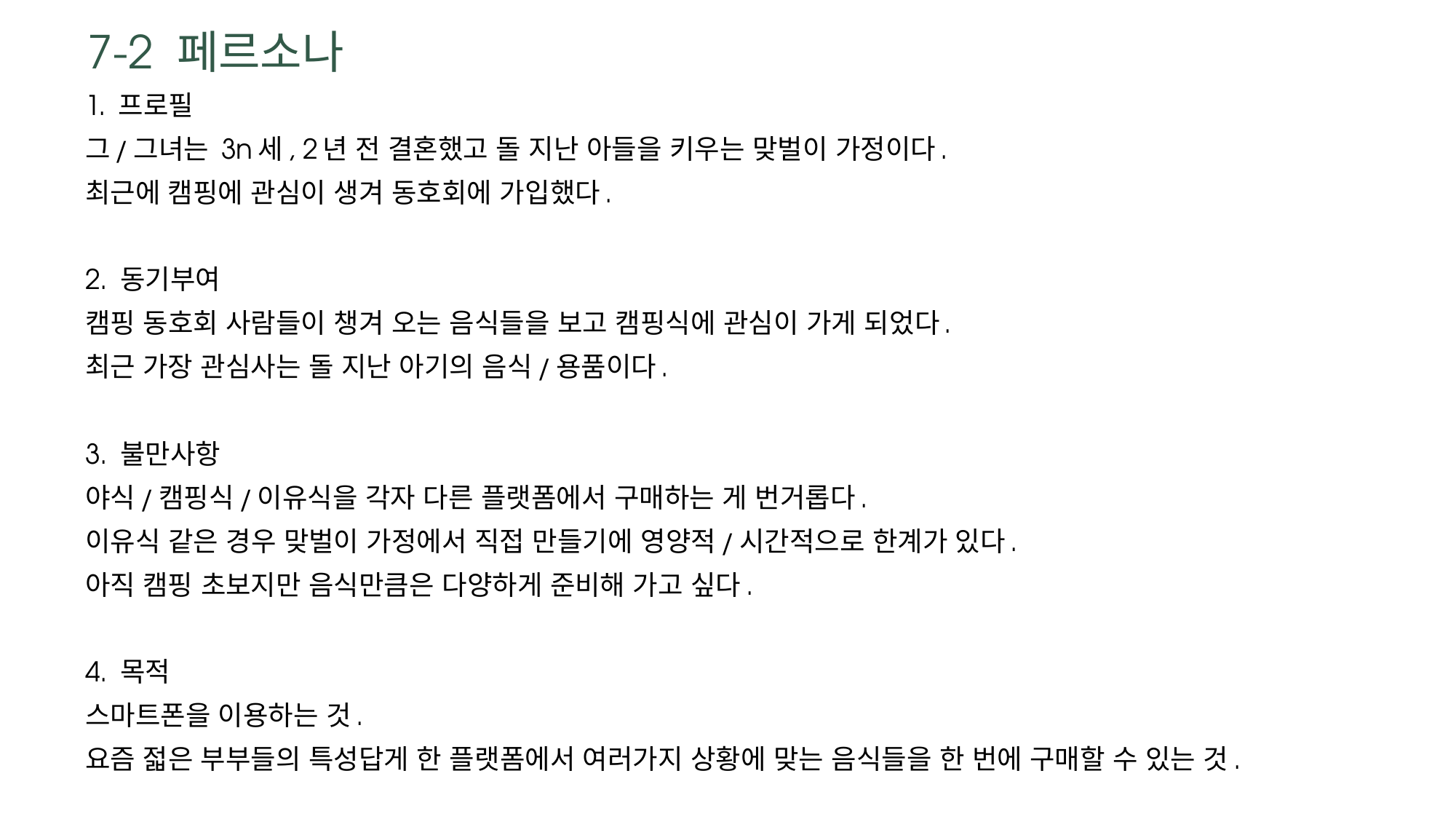

# 7-2 페르소나
1. 프로필
그/그녀는 3n세, 2년 전 결혼했고 돌 지난 아들을 키우는 맞벌이 가정이다.
최근에 캠핑에 관심이 생겨 동호회에 가입했다.

2. 동기부여
캠핑 동호회 사람들이 챙겨 오는 음식들을 보고 캠핑식에 관심이 가게 되었다.
최근 가장 관심사는 돌 지난 아기의 음식/용품이다.

3. 불만사항
야식/캠핑식/이유식을 각자 다른 플랫폼에서 구매하는 게 번거롭다.
이유식 같은 경우 맞벌이 가정에서 직접 만들기에 영양적/시간적으로 한계가 있다.
아직 캠핑 초보지만 음식만큼은 다양하게 준비해 가고 싶다.

4. 목적
스마트폰을 이용하는 것.
요즘 젋은 부부들의 특성답게 한 플랫폼에서 여러가지 상황에 맞는 음식들을 한 번에 구매할 수 있는 것.